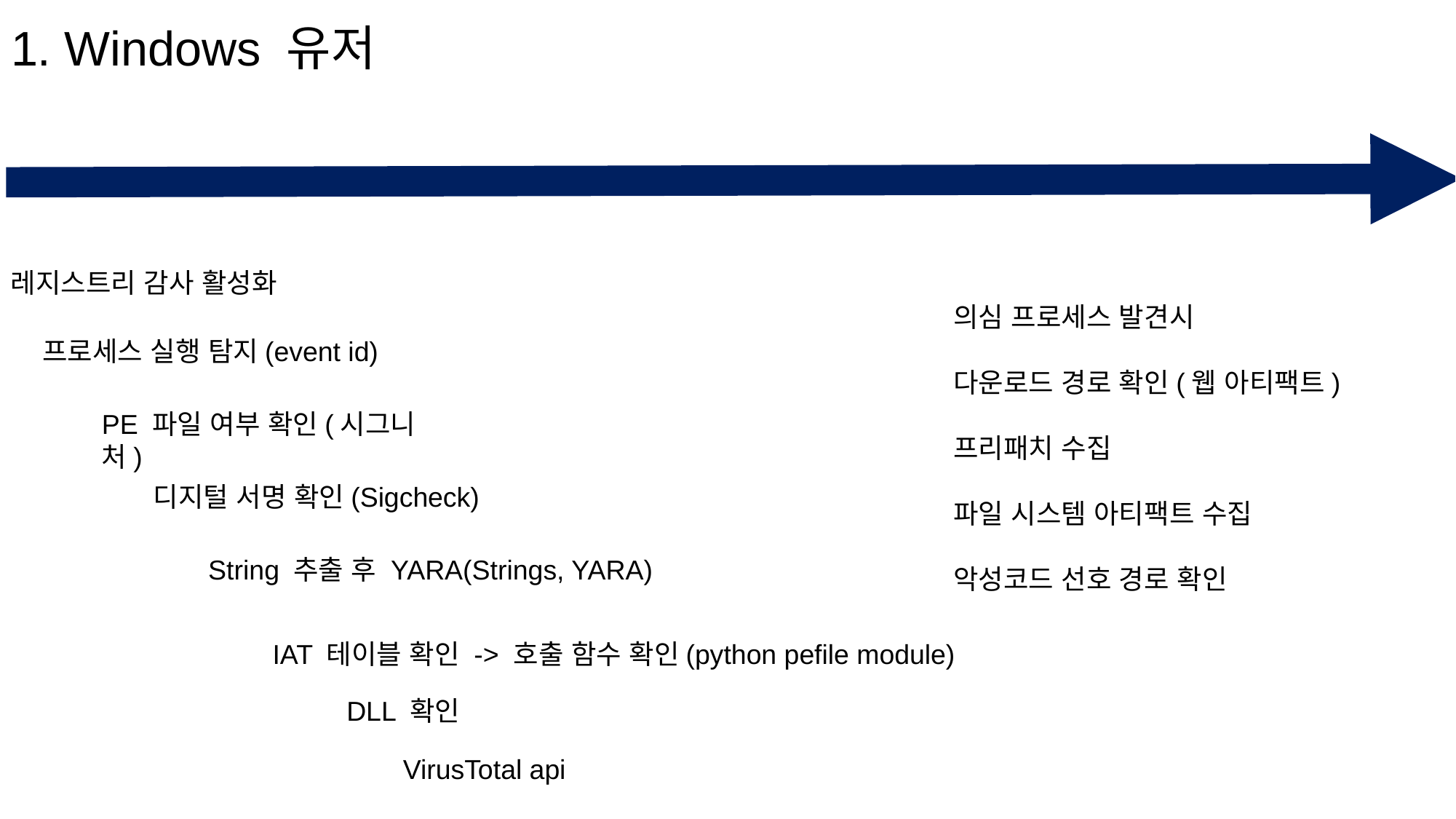

# 1. Windows 유저
레지스트리 감사 활성화

의심 프로세스 발견시

다운로드 경로 확인(웹 아티팩트)

프리패치 수집

파일 시스템 아티팩트 수집

악성코드 선호 경로 확인

프로세스 실행 탐지(event id)
PE 파일 여부 확인(시그니처)
디지털 서명 확인(Sigcheck)
String 추출 후 YARA(Strings, YARA)
IAT 테이블 확인 -> 호출 함수 확인(python pefile module)
DLL 확인
VirusTotal api